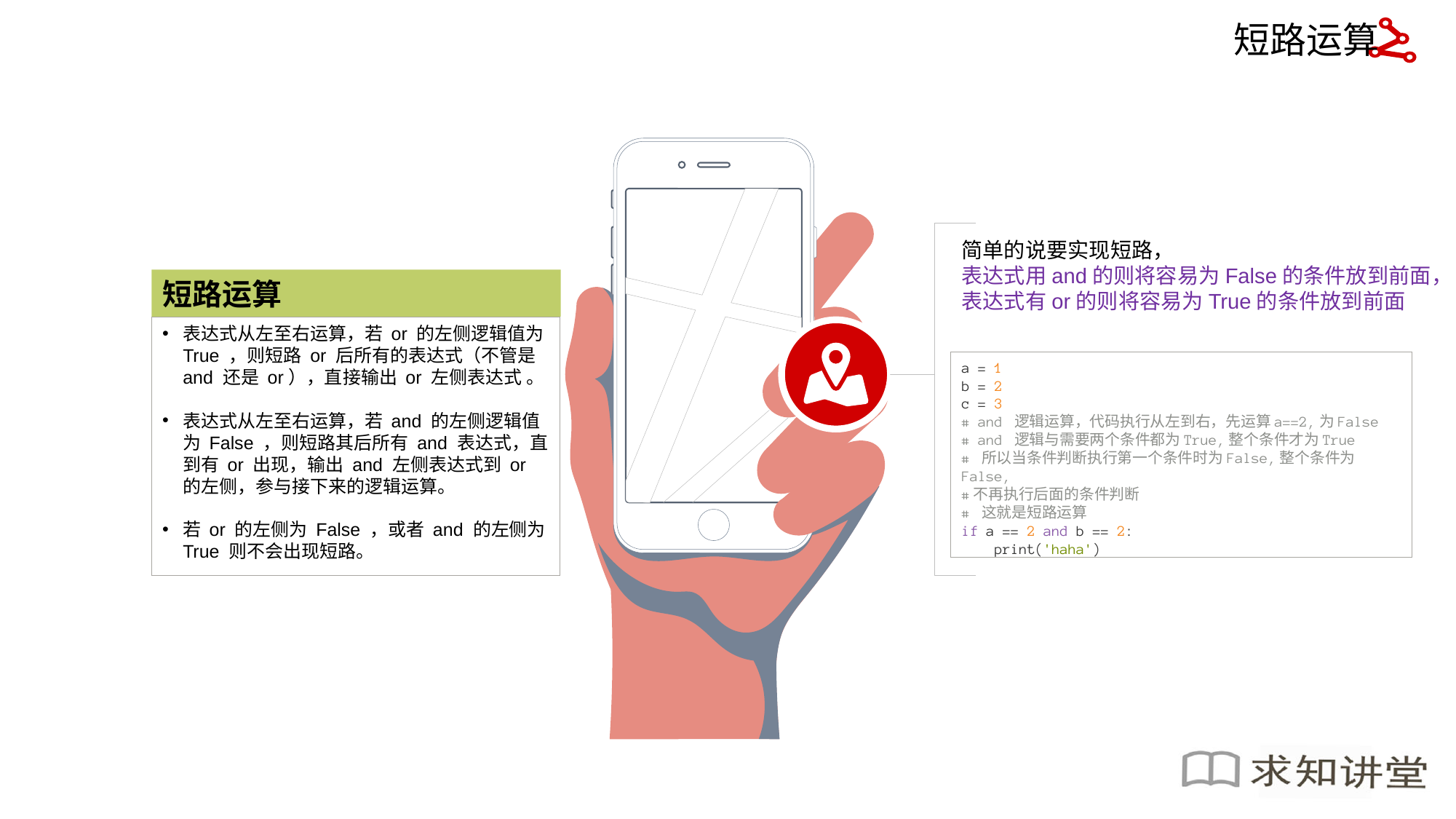

短路运算

简单的说要实现短路，
表达式用and的则将容易为False的条件放到前面，
表达式有or的则将容易为True的条件放到前面
短路运算
表达式从左至右运算，若 or 的左侧逻辑值为 True ，则短路 or 后所有的表达式（不管是 and 还是 or），直接输出 or 左侧表达式 。

表达式从左至右运算，若 and 的左侧逻辑值为 False ，则短路其后所有 and 表达式，直到有 or 出现，输出 and 左侧表达式到 or 的左侧，参与接下来的逻辑运算。

若 or 的左侧为 False ，或者 and 的左侧为 True 则不会出现短路。

a = 1
b = 2
c = 3
# and 逻辑运算，代码执行从左到右，先运算a==2,为False
# and 逻辑与需要两个条件都为True,整个条件才为True
# 所以当条件判断执行第一个条件时为False,整个条件为False,
#不再执行后面的条件判断
# 这就是短路运算
if a == 2 and b == 2:
    print('haha')